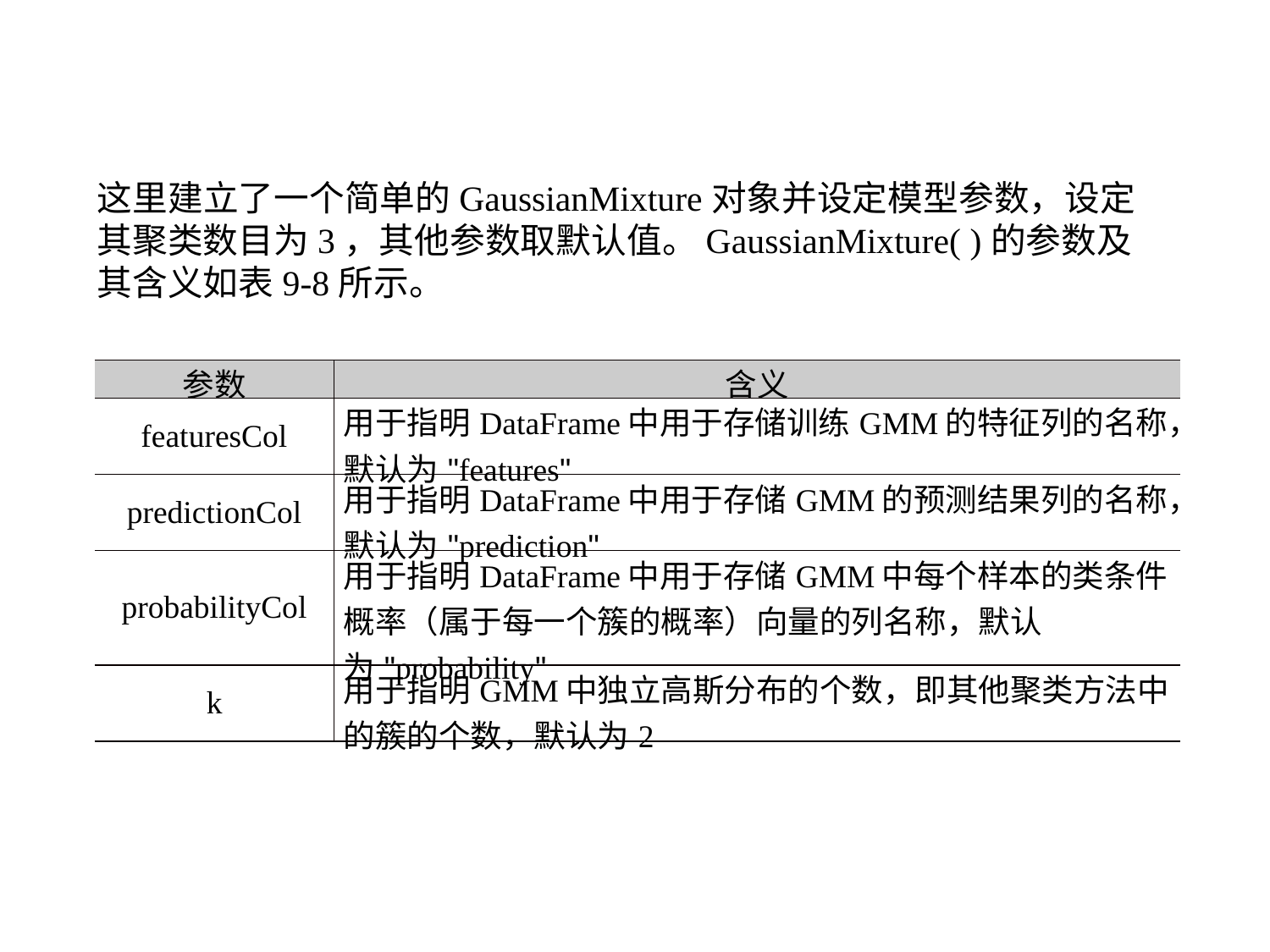

这里建立了一个简单的GaussianMixture对象并设定模型参数，设定其聚类数目为3，其他参数取默认值。GaussianMixture( )的参数及其含义如表9-8所示。
| 参数 | 含义 |
| --- | --- |
| featuresCol | 用于指明DataFrame中用于存储训练GMM的特征列的名称，默认为"features" |
| predictionCol | 用于指明DataFrame中用于存储GMM的预测结果列的名称，默认为"prediction" |
| probabilityCol | 用于指明DataFrame中用于存储GMM中每个样本的类条件概率（属于每一个簇的概率）向量的列名称，默认为"probability" |
| k | 用于指明GMM中独立高斯分布的个数，即其他聚类方法中的簇的个数，默认为2 |